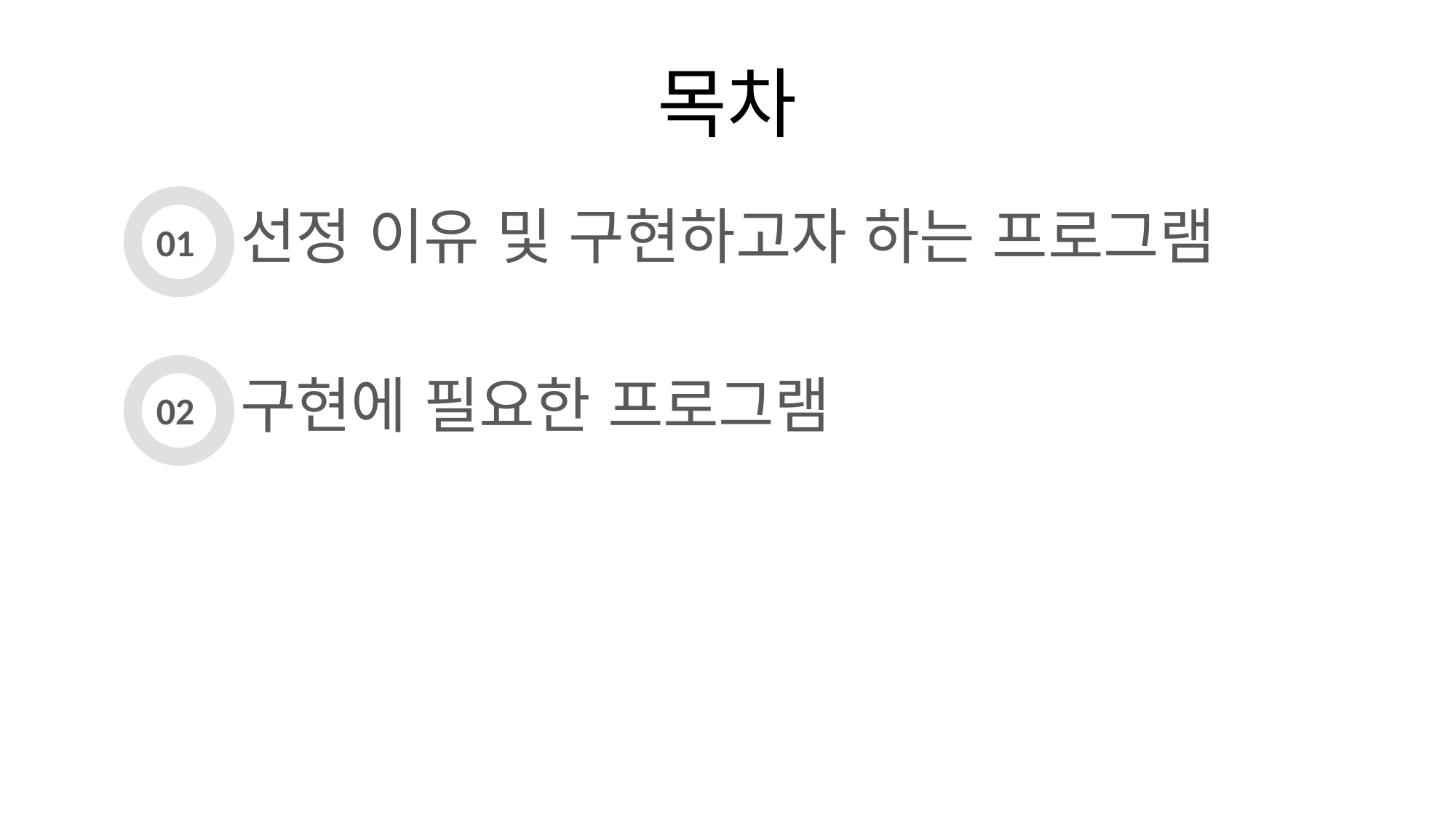

# 목차

01
선정 이유 및 구현하고자 하는 프로그램

02
구현에 필요한 프로그램